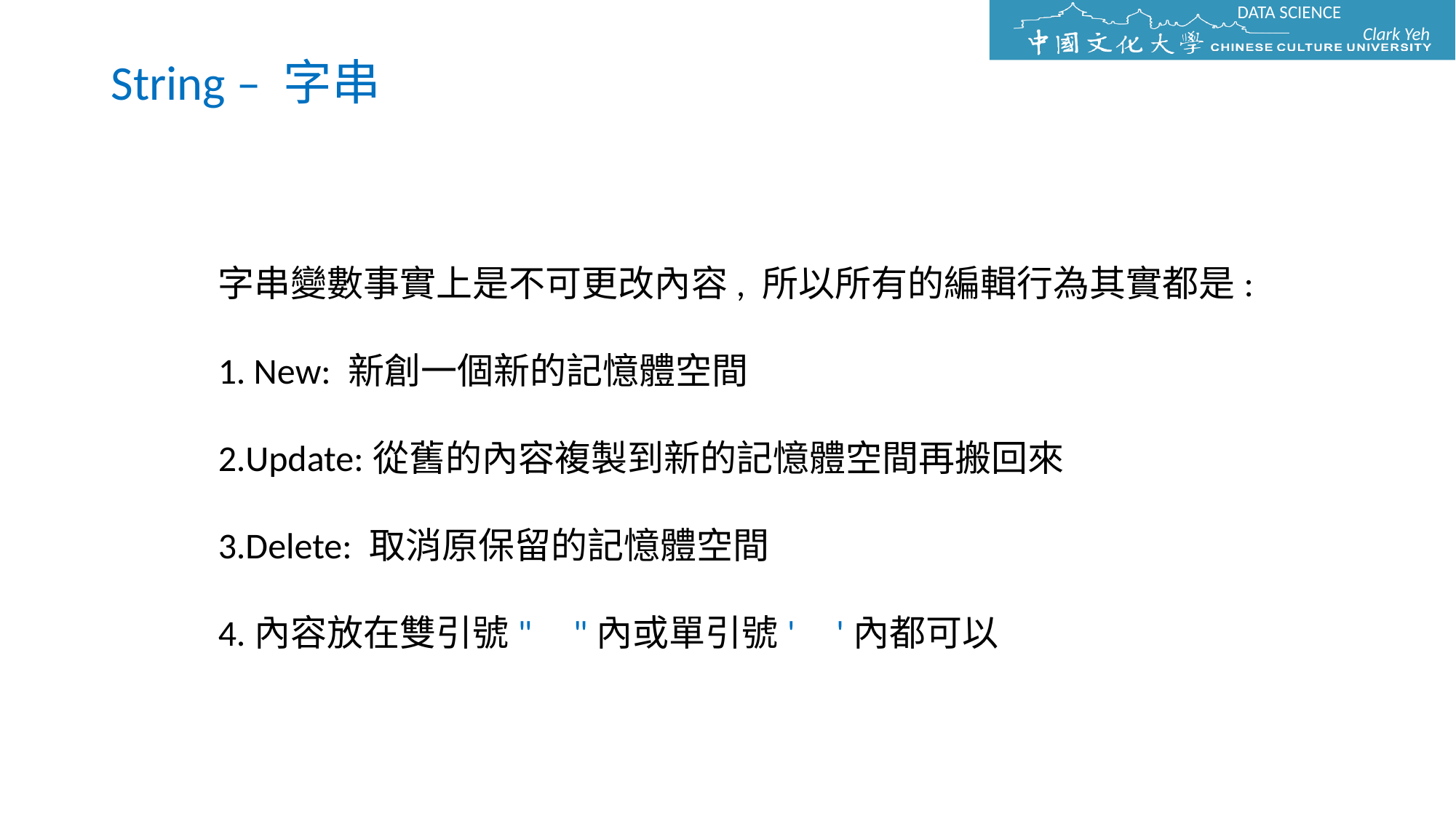

# String – 字串
字串變數事實上是不可更改內容, 所以所有的編輯行為其實都是:
1. New: 新創一個新的記憶體空間
2.Update:從舊的內容複製到新的記憶體空間再搬回來
3.Delete: 取消原保留的記憶體空間
4.內容放在雙引號"     "內或單引號'     '內都可以